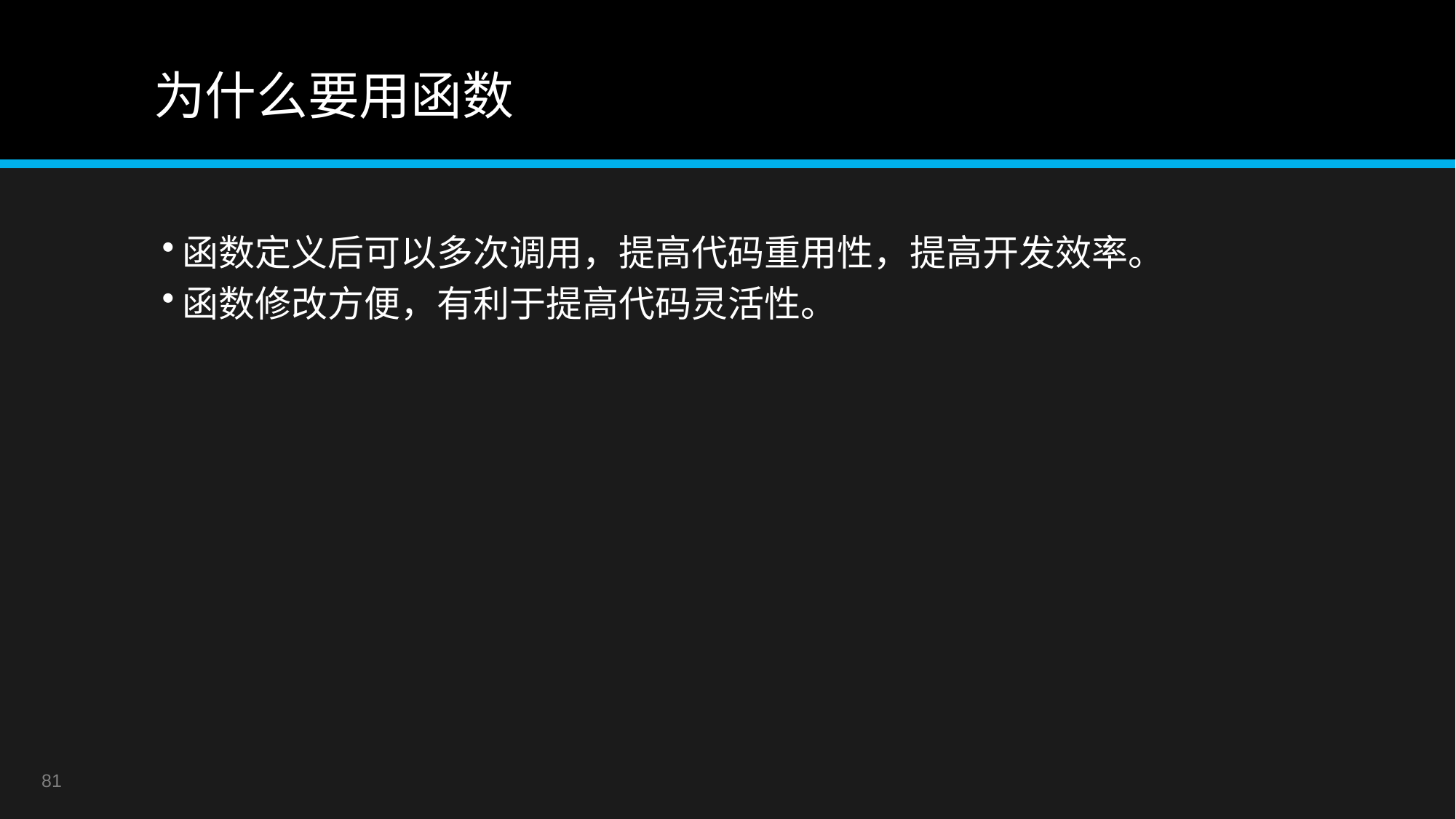

# 为什么要用函数
函数定义后可以多次调用，提高代码重用性，提高开发效率。
函数修改方便，有利于提高代码灵活性。
81